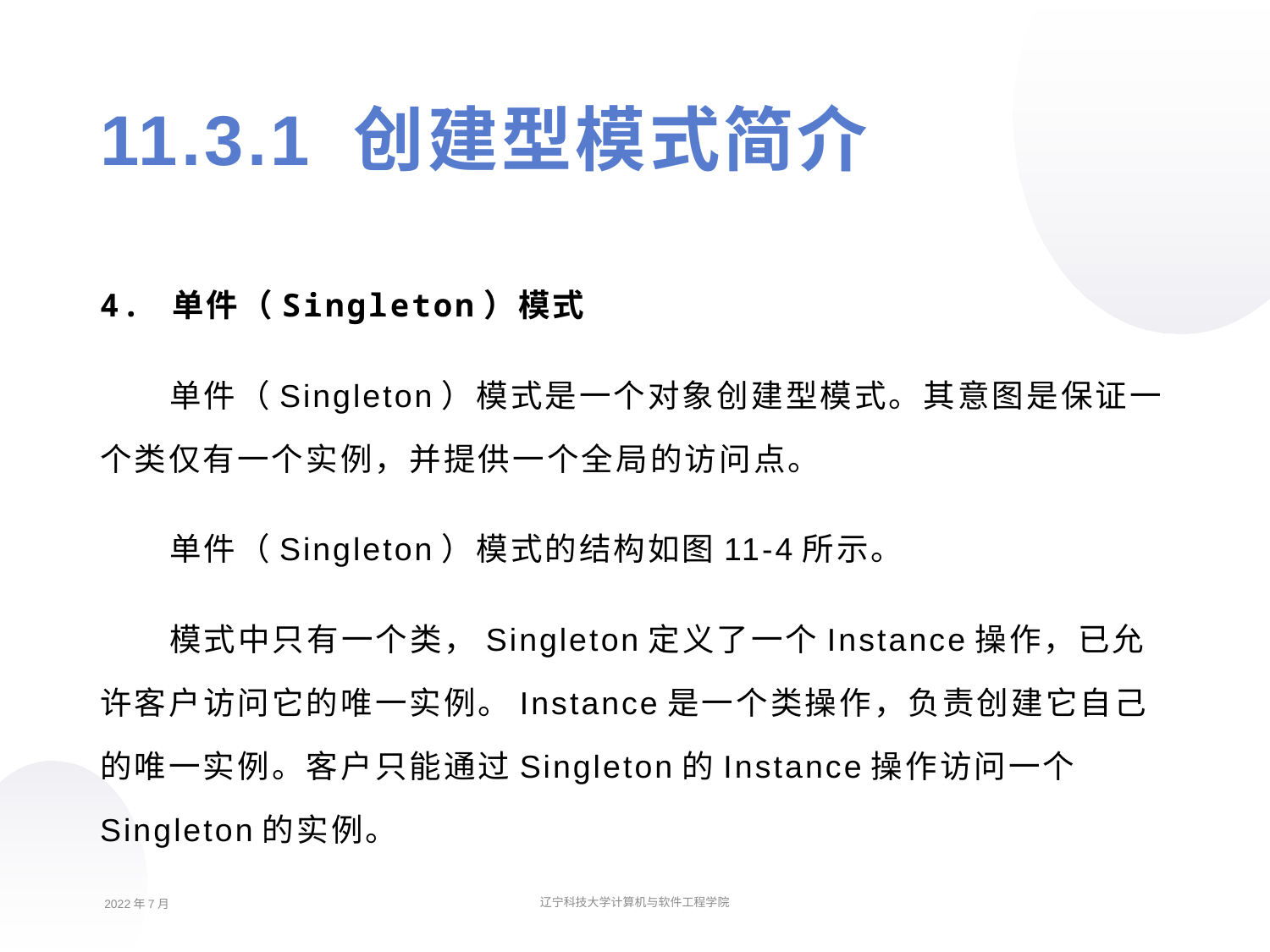

11.3.1 创建型模式简介
4. 单件（Singleton）模式
单件（Singleton）模式是一个对象创建型模式。其意图是保证一个类仅有一个实例，并提供一个全局的访问点。
单件（Singleton）模式的结构如图11-4所示。
模式中只有一个类，Singleton定义了一个Instance操作，已允许客户访问它的唯一实例。Instance是一个类操作，负责创建它自己的唯一实例。客户只能通过Singleton的Instance操作访问一个Singleton的实例。

2022年7月
辽宁科技大学计算机与软件工程学院
56